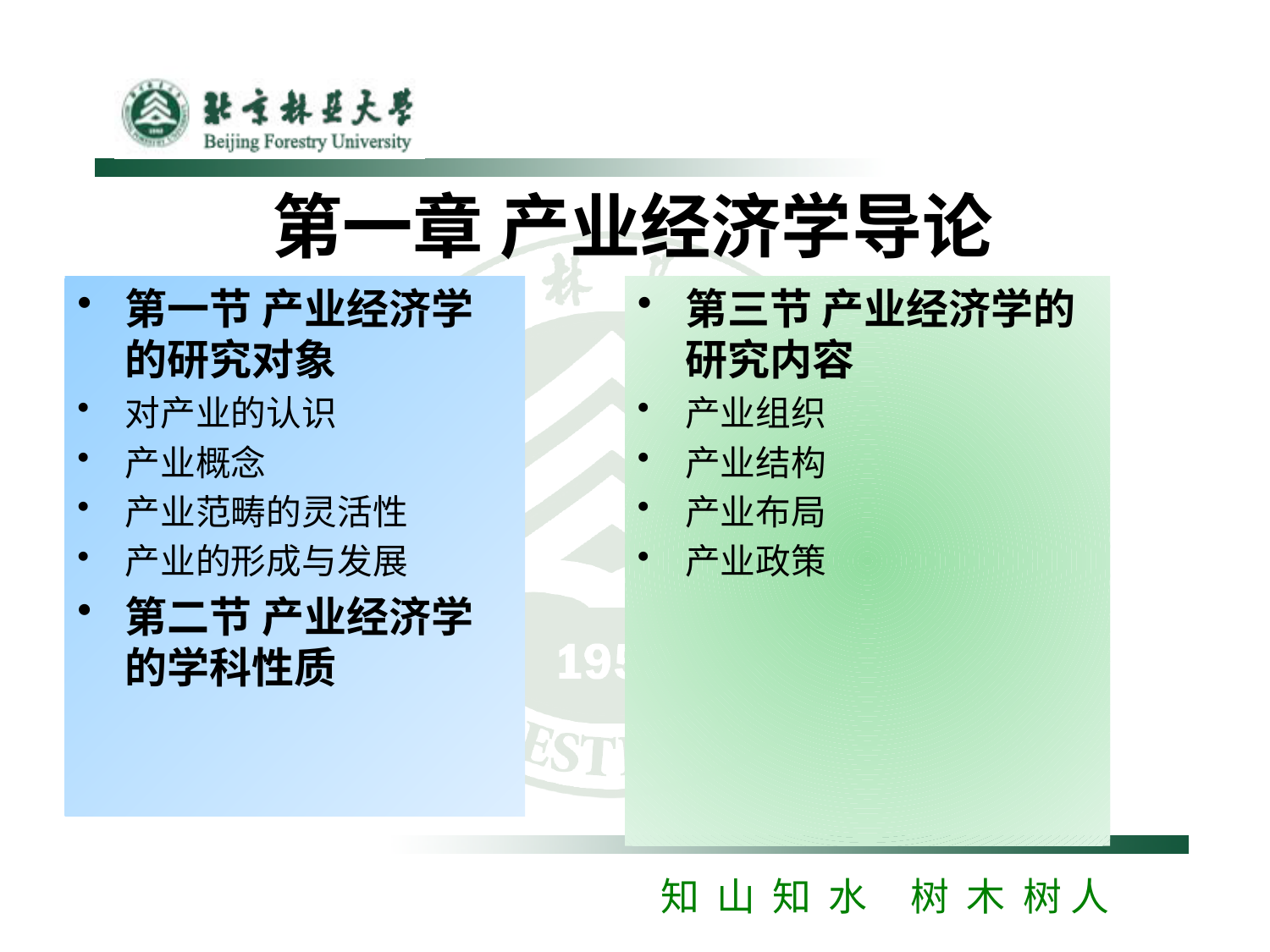

# 第一章 产业经济学导论
第一节 产业经济学的研究对象
对产业的认识
产业概念
产业范畴的灵活性
产业的形成与发展
第二节 产业经济学的学科性质
第三节 产业经济学的研究内容
产业组织
产业结构
产业布局
产业政策